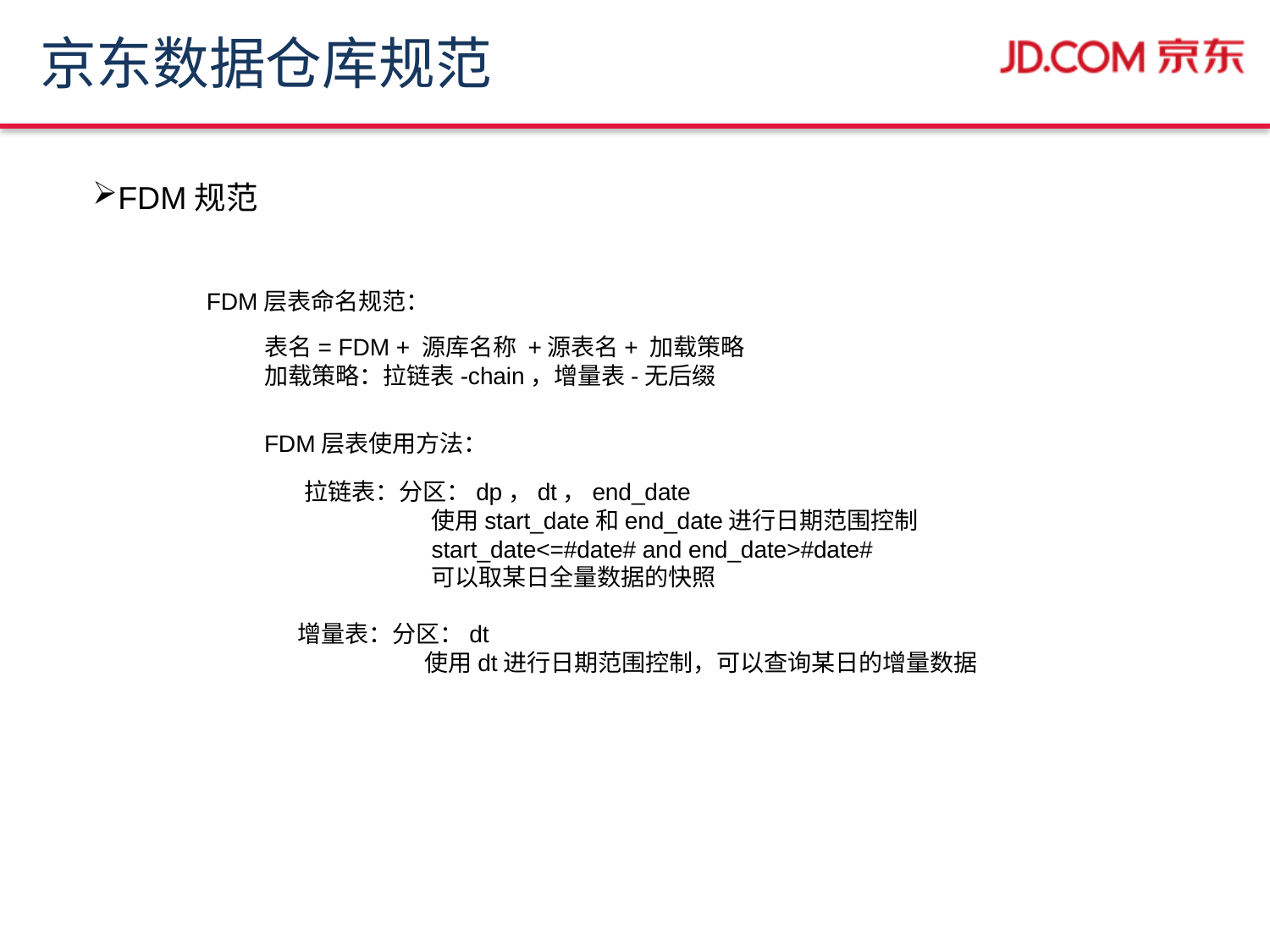

# 京东数据仓库规范
FDM规范
FDM层表命名规范：
表名= FDM + 源库名称 +源表名+ 加载策略
加载策略：拉链表-chain，增量表-无后缀

　FDM层表使用方法：
拉链表：分区：dp，dt，end_date
	使用start_date和end_date进行日期范围控制
	start_date<=#date# and end_date>#date#
	可以取某日全量数据的快照
JDW
京东数据
仓库业务
增量表：分区：dt
	使用dt进行日期范围控制，可以查询某日的增量数据